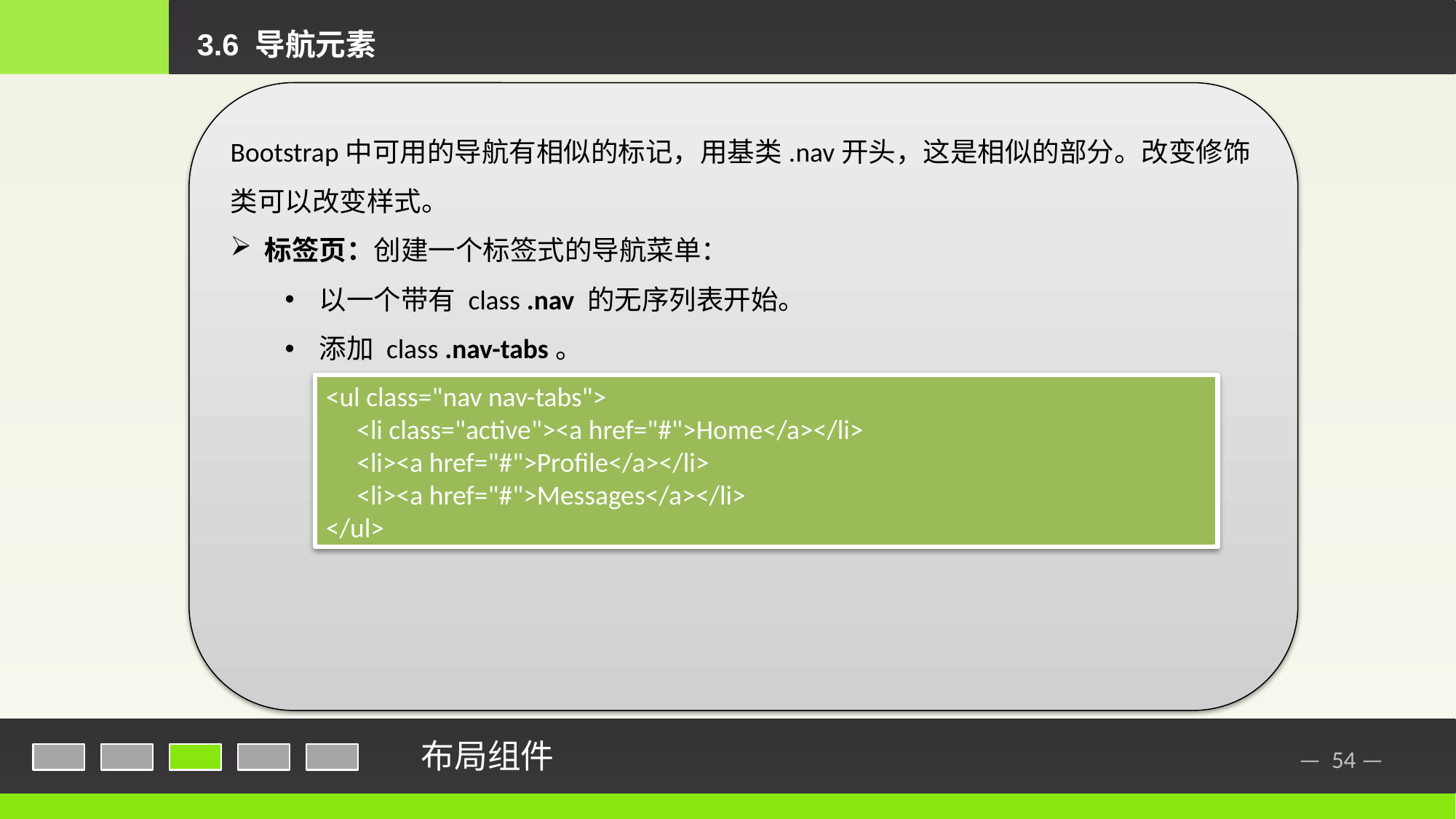

3.6 导航元素
Bootstrap中可用的导航有相似的标记，用基类.nav开头，这是相似的部分。改变修饰类可以改变样式。
标签页：创建一个标签式的导航菜单：
以一个带有 class .nav 的无序列表开始。
添加 class .nav-tabs。

<ul class="nav nav-tabs">
     <li class="active"><a href="#">Home</a></li>
     <li><a href="#">Profile</a></li>
     <li><a href="#">Messages</a></li>
</ul>